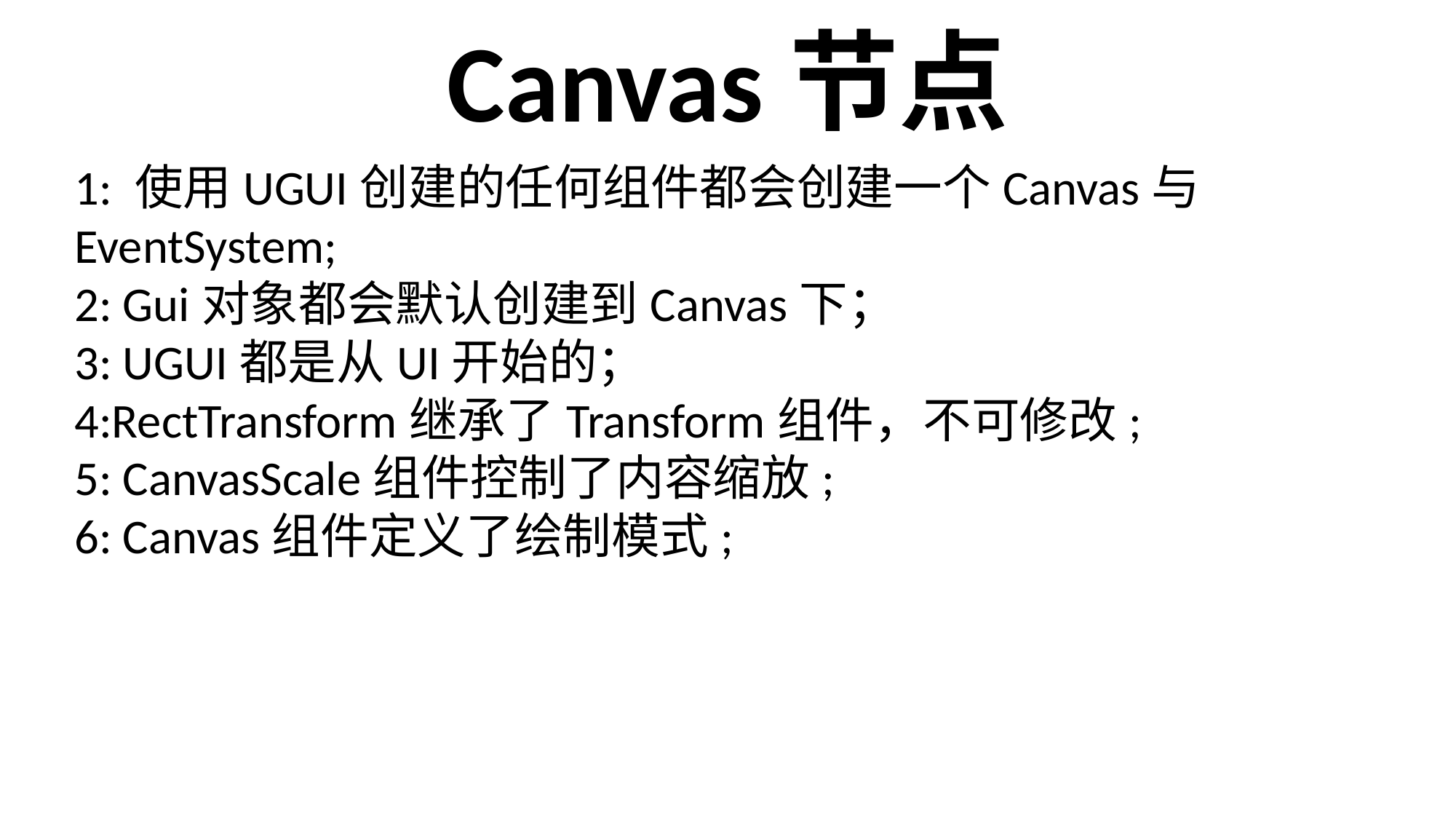

Canvas节点
1: 使用UGUI创建的任何组件都会创建一个Canvas与EventSystem;
2: Gui对象都会默认创建到Canvas下；
3: UGUI都是从UI开始的；
4:RectTransform继承了Transform组件，不可修改;
5: CanvasScale组件控制了内容缩放;
6: Canvas组件定义了绘制模式;
2